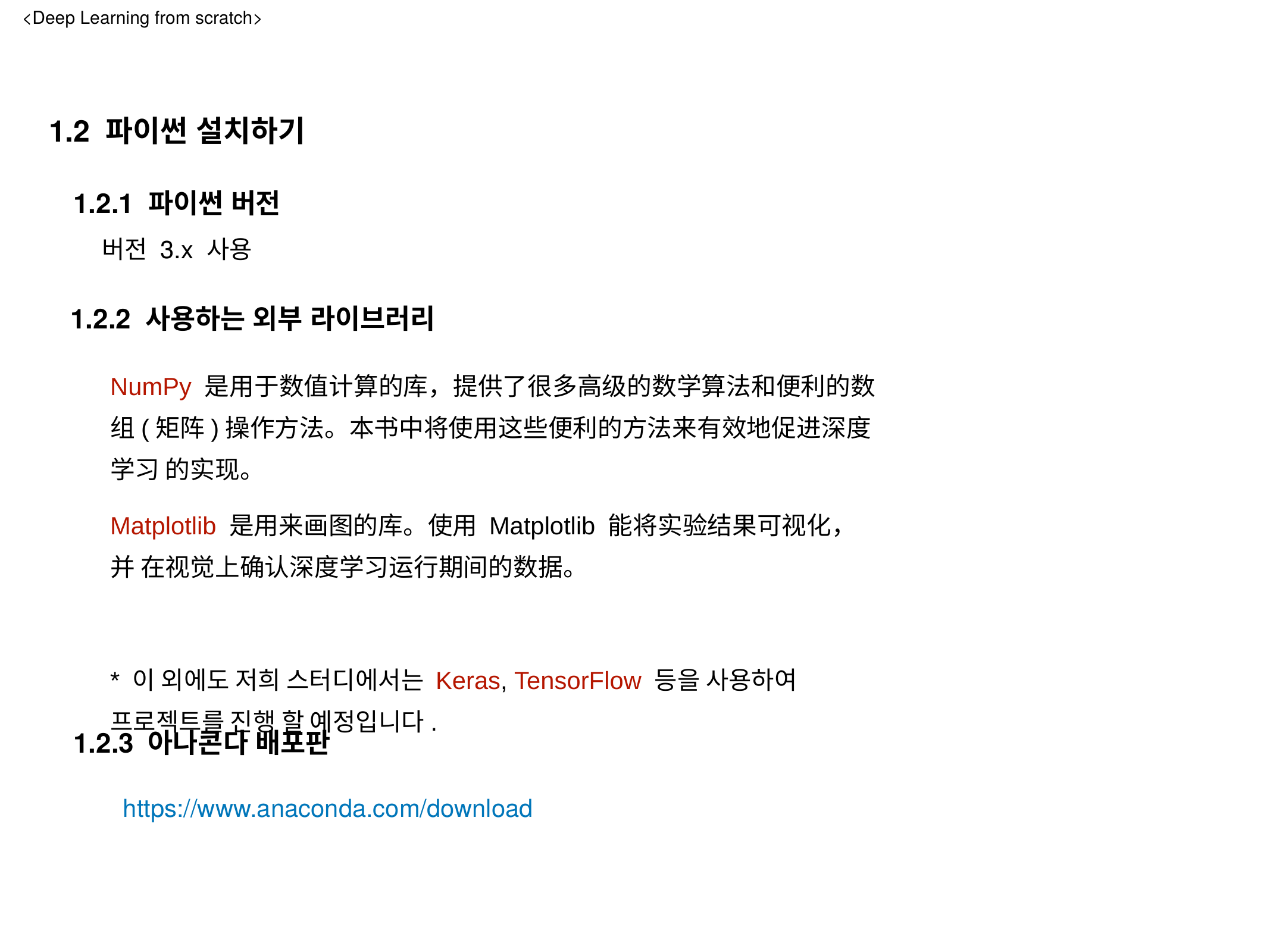

1.2 파이썬 설치하기
1.2.1 파이썬 버전
버전 3.x 사용
1.2.2 사용하는 외부 라이브러리
NumPy 是用于数值计算的库，提供了很多高级的数学算法和便利的数 组(矩阵)操作方法。本书中将使用这些便利的方法来有效地促进深度学习 的实现。
Matplotlib 是用来画图的库。使用 Matplotlib 能将实验结果可视化，并 在视觉上确认深度学习运行期间的数据。

* 이 외에도 저희 스터디에서는 Keras, TensorFlow 등을 사용하여 프로젝트를 진행 할 예정입니다.
1.2.3 아나콘다 배포판
https://www.anaconda.com/download